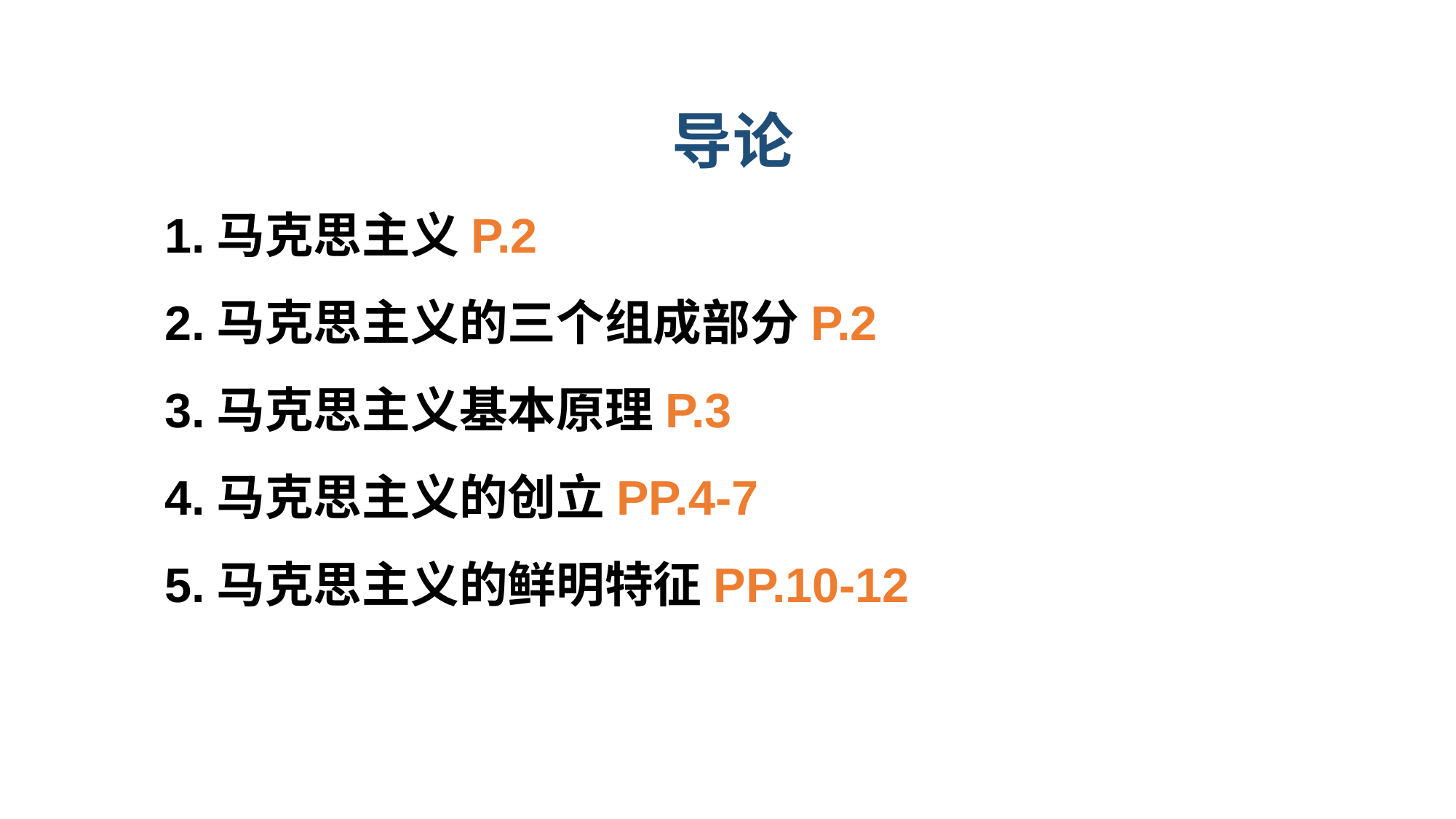

导论
1.马克思主义P.2
2.马克思主义的三个组成部分P.2
3.马克思主义基本原理P.3
4.马克思主义的创立PP.4-7
5.马克思主义的鲜明特征PP.10-12